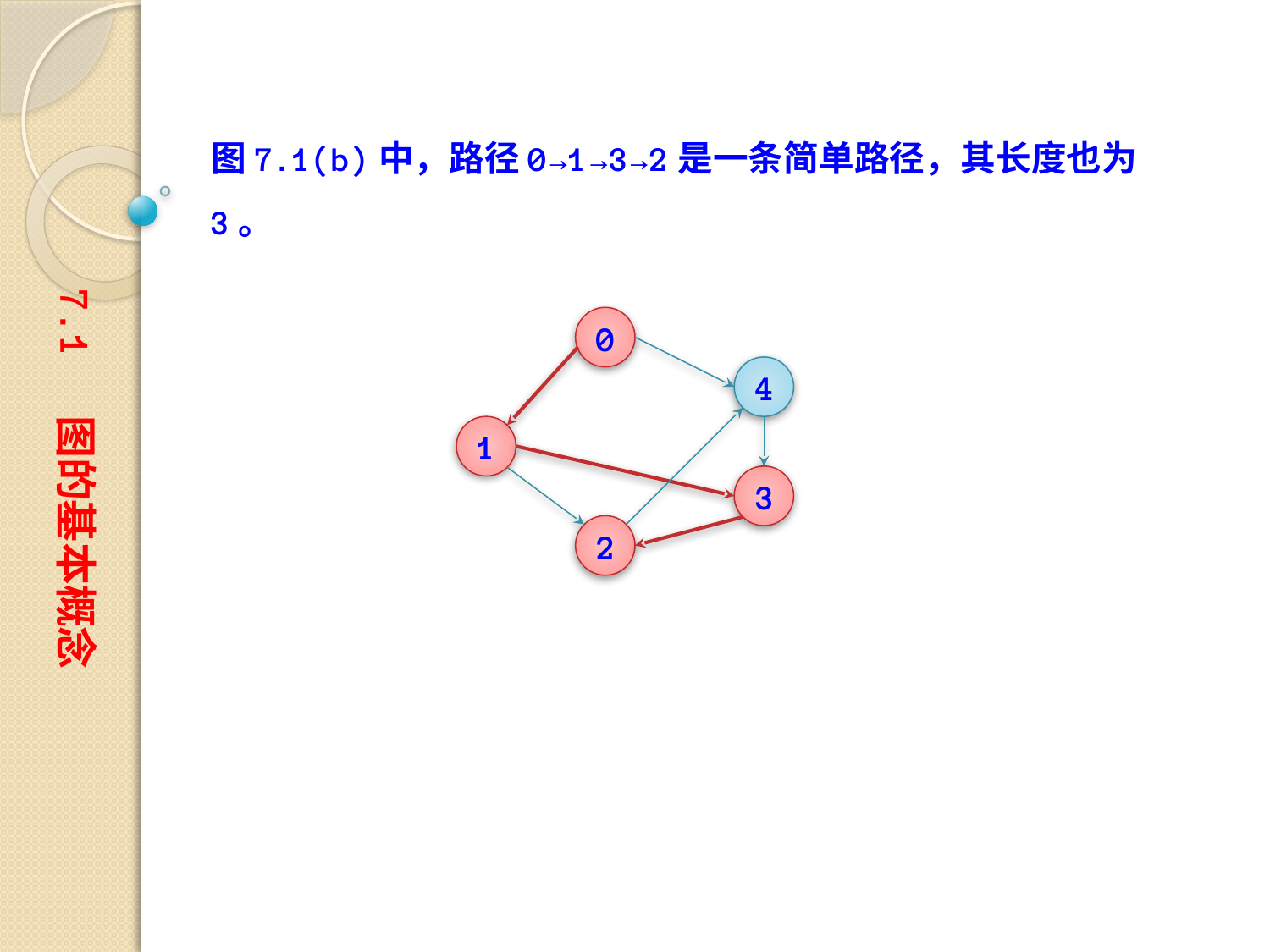

图7.1(b)中，路径0→1→3→2是一条简单路径，其长度也为3。
7.1  图的基本概念
0
4
1
3
2